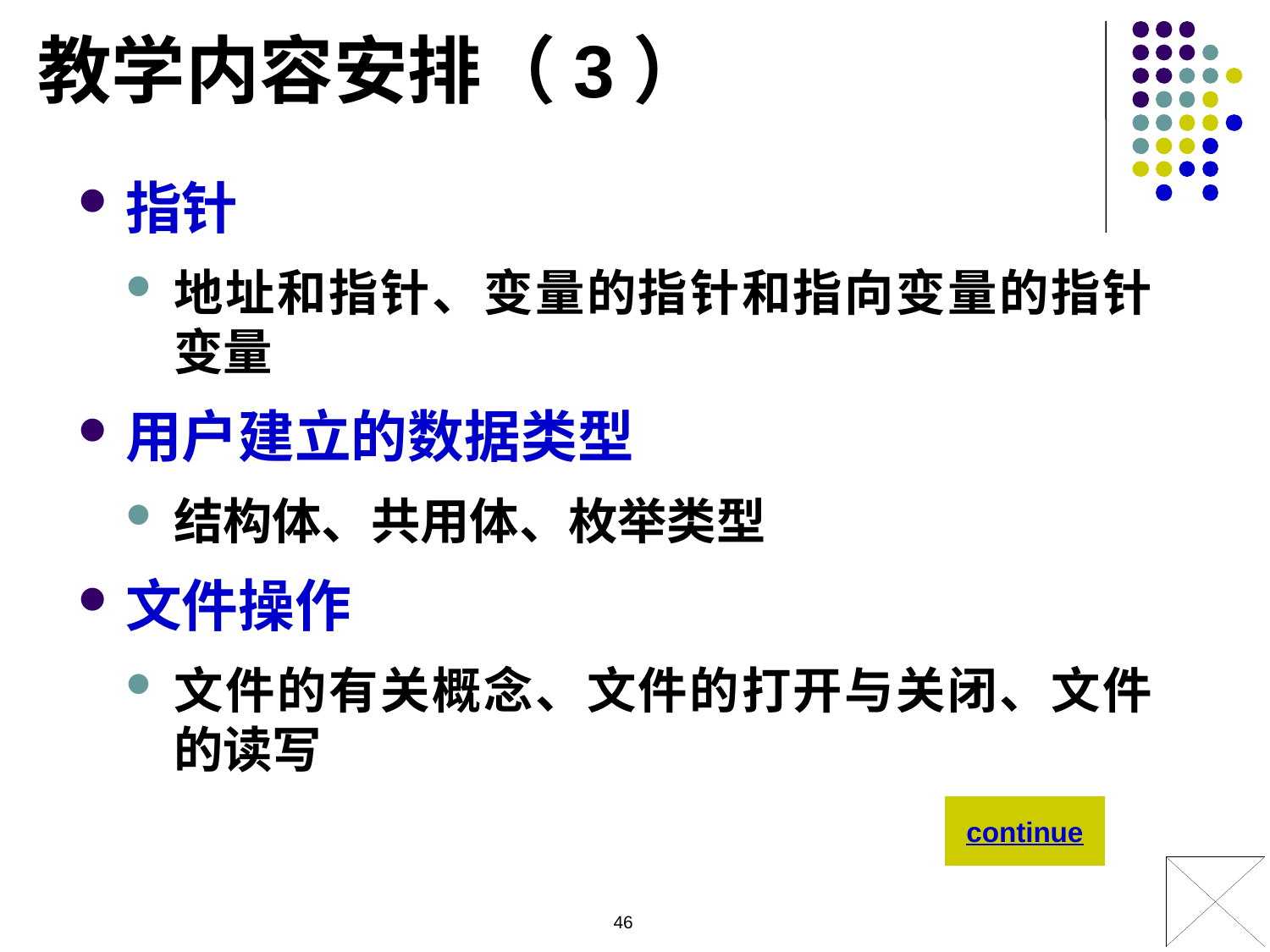

教学内容安排（3）
指针
地址和指针、变量的指针和指向变量的指针变量
用户建立的数据类型
结构体、共用体、枚举类型
文件操作
文件的有关概念、文件的打开与关闭、文件的读写
continue
46